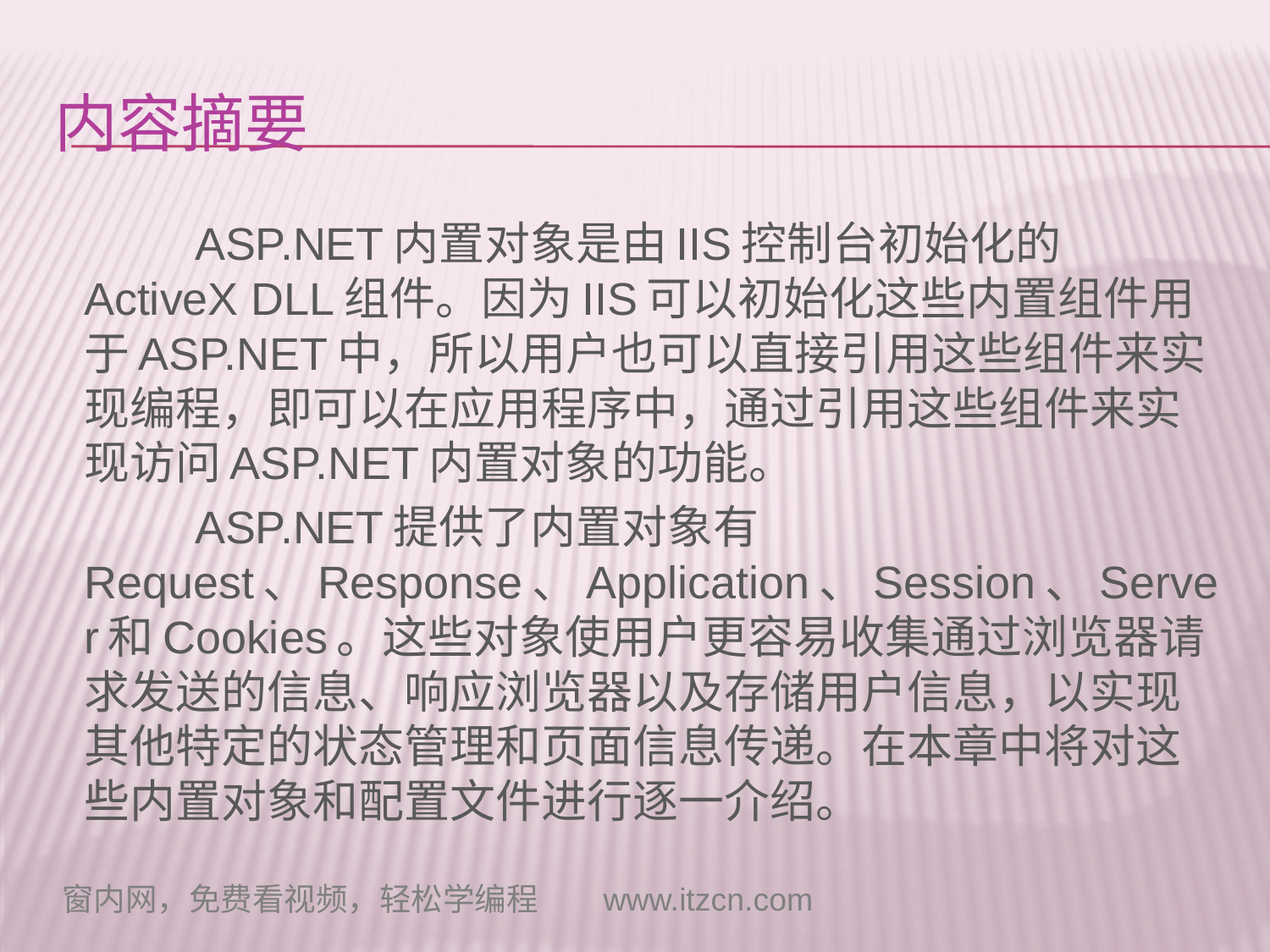

# 内容摘要
            ASP.NET内置对象是由IIS控制台初始化的ActiveX DLL组件。因为IIS可以初始化这些内置组件用于ASP.NET中，所以用户也可以直接引用这些组件来实现编程，即可以在应用程序中，通过引用这些组件来实现访问ASP.NET内置对象的功能。
            ASP.NET提供了内置对象有Request、Response、Application、Session、Server和Cookies。这些对象使用户更容易收集通过浏览器请求发送的信息、响应浏览器以及存储用户信息，以实现其他特定的状态管理和页面信息传递。在本章中将对这些内置对象和配置文件进行逐一介绍。